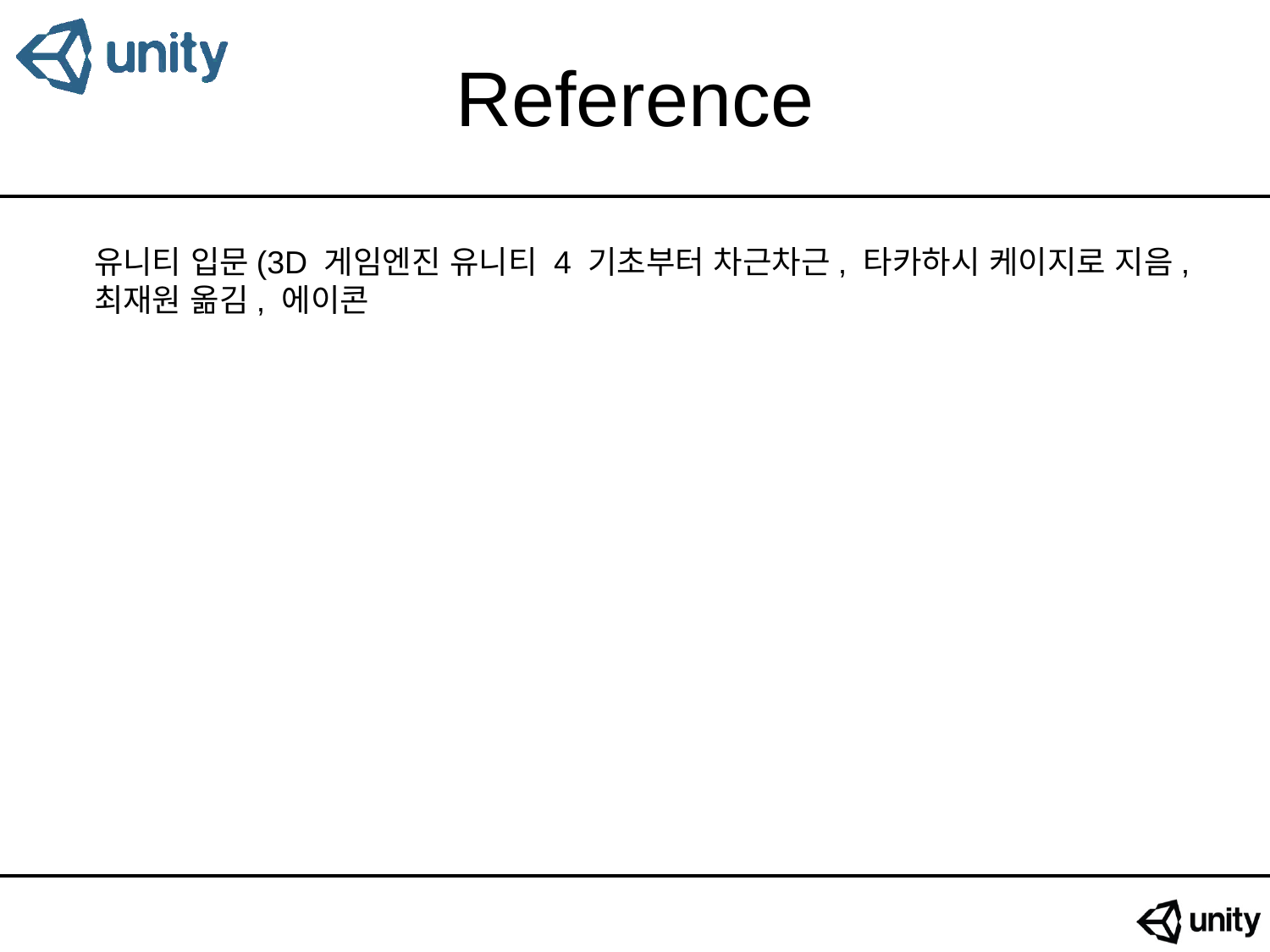

# Reference
유니티 입문(3D 게임엔진 유니티 4 기초부터 차근차근, 타카하시 케이지로 지음,
최재원 옮김, 에이콘